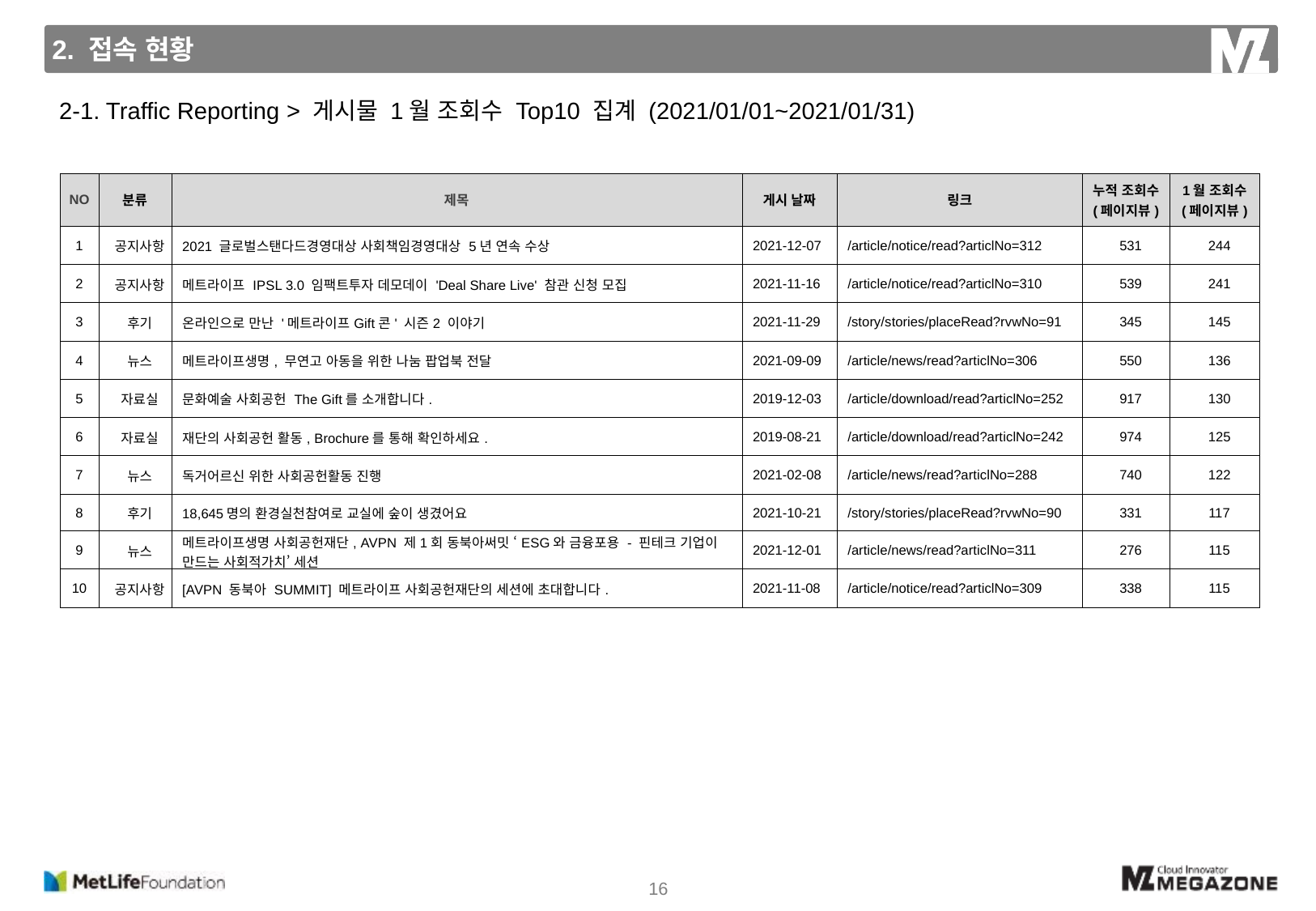

2. 접속 현황
2-1. Traffic Reporting > 게시물 1월 조회수 Top10 집계 (2021/01/01~2021/01/31)
| NO | 분류 | 제목 | 게시 날짜 | 링크 | 누적 조회수 (페이지뷰) | 1월 조회수 (페이지뷰) |
| --- | --- | --- | --- | --- | --- | --- |
| 1 | 공지사항 | 2021 글로벌스탠다드경영대상 사회책임경영대상 5년 연속 수상 | 2021-12-07 | /article/notice/read?articlNo=312 | 531 | 244 |
| 2 | 공지사항 | 메트라이프 IPSL 3.0 임팩트투자 데모데이 'Deal Share Live' 참관 신청 모집 | 2021-11-16 | /article/notice/read?articlNo=310 | 539 | 241 |
| 3 | 후기 | 온라인으로 만난 '메트라이프Gift콘' 시즌2 이야기 | 2021-11-29 | /story/stories/placeRead?rvwNo=91 | 345 | 145 |
| 4 | 뉴스 | 메트라이프생명, 무연고 아동을 위한 나눔 팝업북 전달 | 2021-09-09 | /article/news/read?articlNo=306 | 550 | 136 |
| 5 | 자료실 | 문화예술 사회공헌 The Gift를 소개합니다. | 2019-12-03 | /article/download/read?articlNo=252 | 917 | 130 |
| 6 | 자료실 | 재단의 사회공헌 활동, Brochure를 통해 확인하세요. | 2019-08-21 | /article/download/read?articlNo=242 | 974 | 125 |
| 7 | 뉴스 | 독거어르신 위한 사회공헌활동 진행 | 2021-02-08 | /article/news/read?articlNo=288 | 740 | 122 |
| 8 | 후기 | 18,645명의 환경실천참여로 교실에 숲이 생겼어요 | 2021-10-21 | /story/stories/placeRead?rvwNo=90 | 331 | 117 |
| 9 | 뉴스 | 메트라이프생명 사회공헌재단, AVPN 제1회 동북아써밋 ‘ESG와 금융포용 - 핀테크 기업이 만드는 사회적가치’ 세션 | 2021-12-01 | /article/news/read?articlNo=311 | 276 | 115 |
| 10 | 공지사항 | [AVPN 동북아 SUMMIT] 메트라이프 사회공헌재단의 세션에 초대합니다. | 2021-11-08 | /article/notice/read?articlNo=309 | 338 | 115 |
16